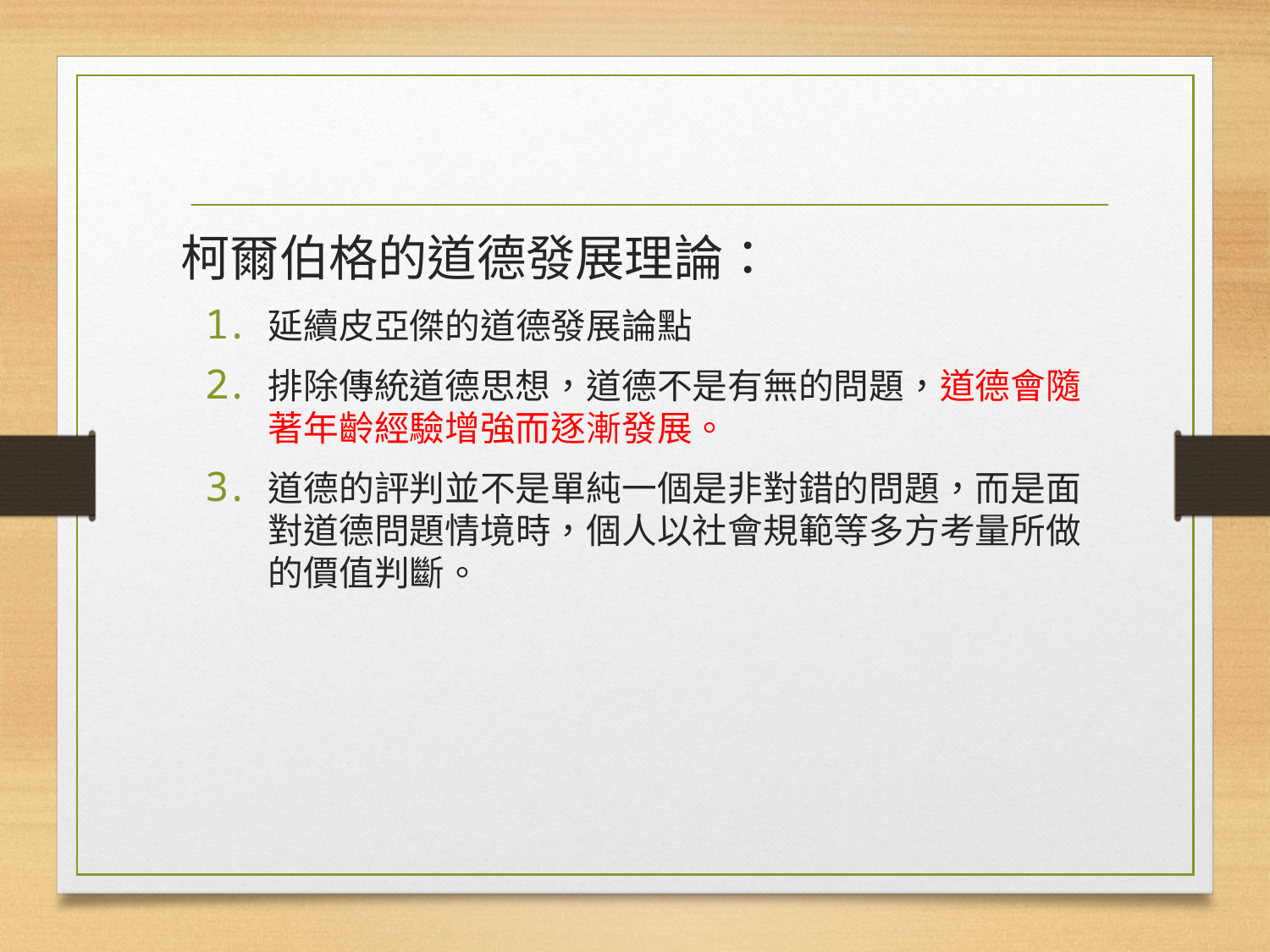

#
柯爾伯格的道德發展理論：
延續皮亞傑的道德發展論點
排除傳統道德思想，道德不是有無的問題，道德會隨著年齡經驗增強而逐漸發展。
道德的評判並不是單純一個是非對錯的問題，而是面對道德問題情境時，個人以社會規範等多方考量所做的價值判斷。